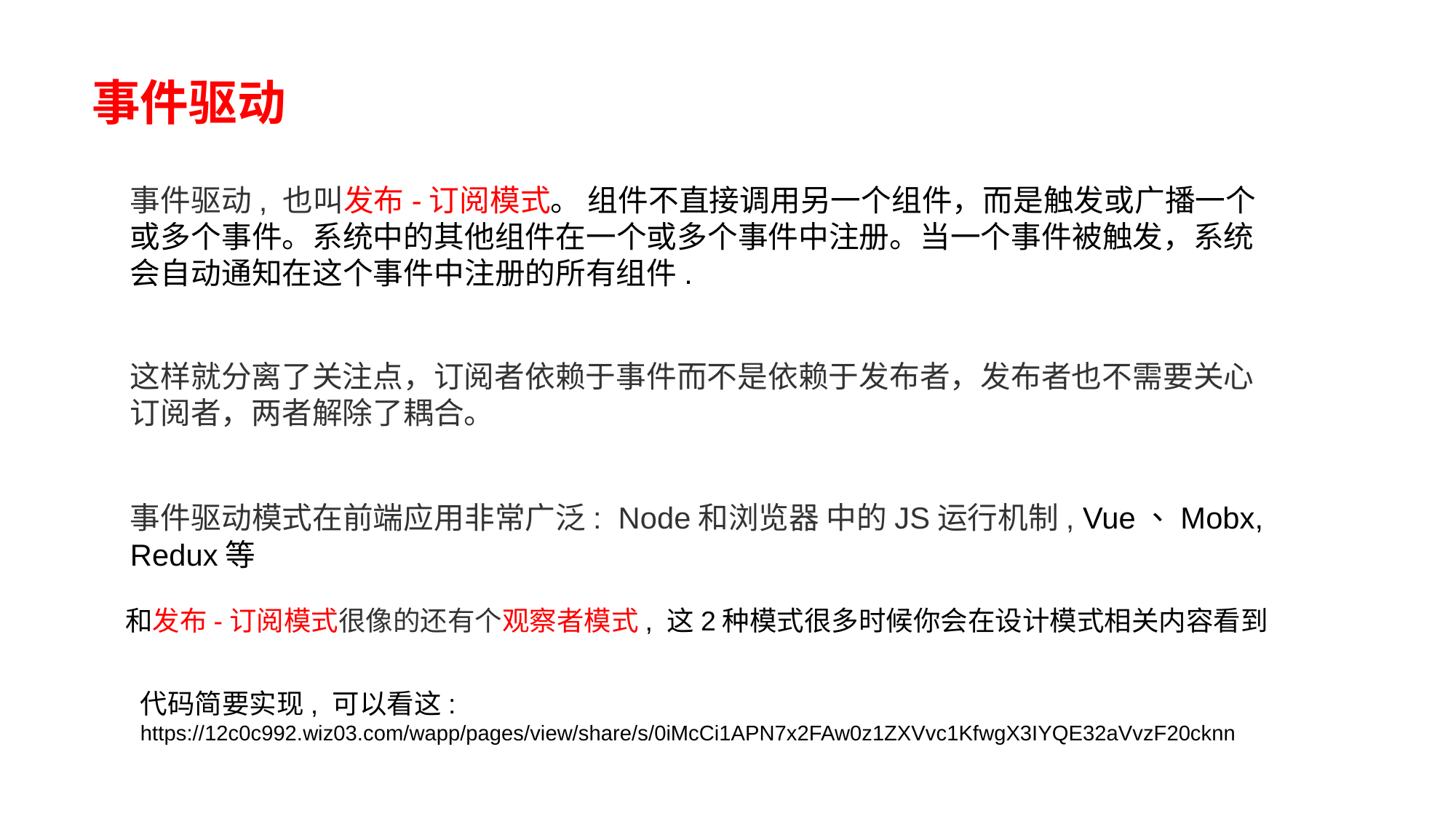

事件驱动
事件驱动, 也叫发布-订阅模式。 组件不直接调用另一个组件，而是触发或广播一个或多个事件。系统中的其他组件在一个或多个事件中注册。当一个事件被触发，系统会自动通知在这个事件中注册的所有组件.
这样就分离了关注点，订阅者依赖于事件而不是依赖于发布者，发布者也不需要关心订阅者，两者解除了耦合。
事件驱动模式在前端应用非常广泛:  Node和浏览器 中的JS运行机制, Vue、Mobx,  Redux等
 和发布-订阅模式很像的还有个观察者模式, 这2种模式很多时候你会在设计模式相关内容看到
代码简要实现, 可以看这: https://12c0c992.wiz03.com/wapp/pages/view/share/s/0iMcCi1APN7x2FAw0z1ZXVvc1KfwgX3IYQE32aVvzF20cknn